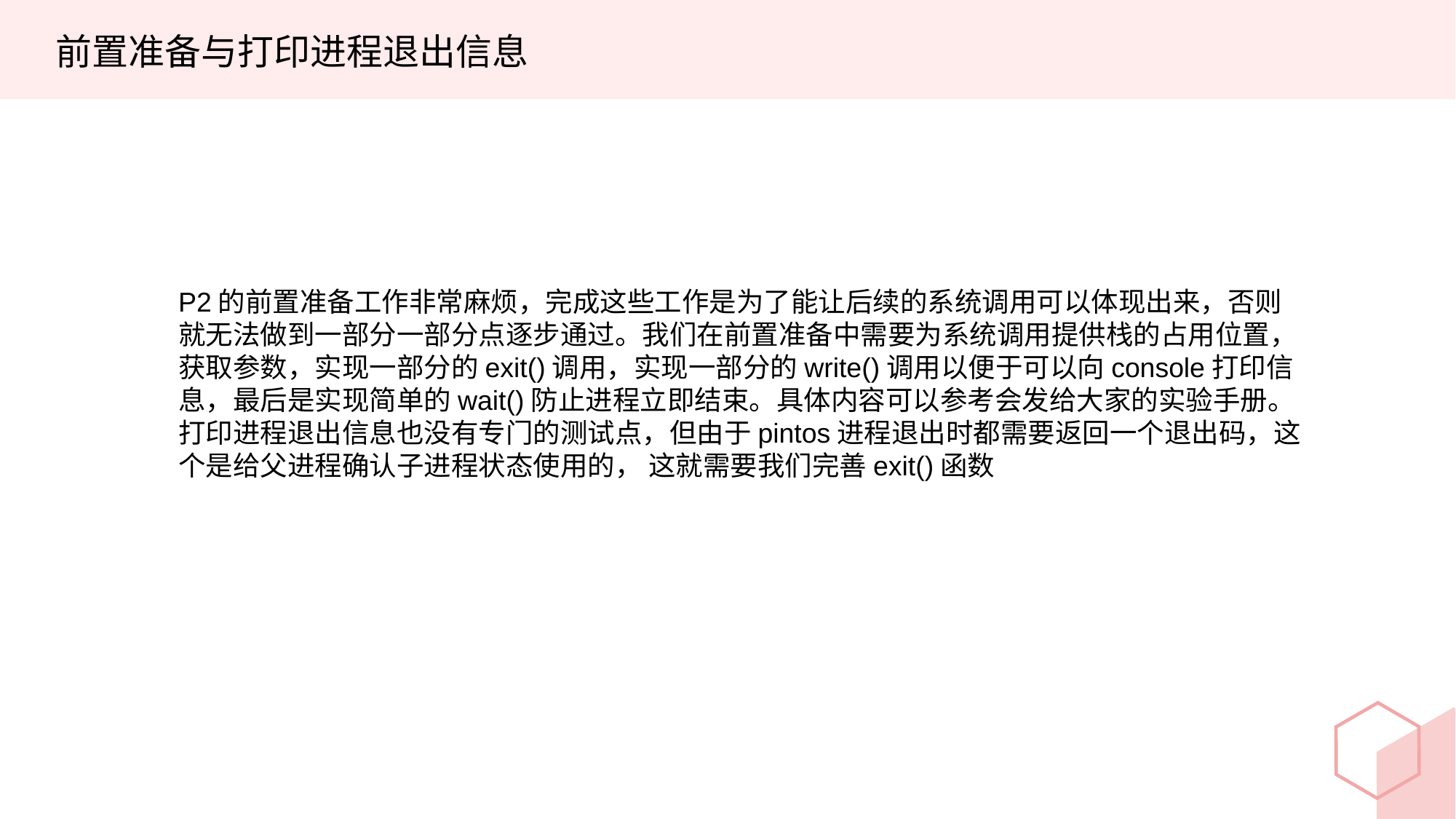

前置准备与打印进程退出信息
P2的前置准备工作非常麻烦，完成这些工作是为了能让后续的系统调用可以体现出来，否则就无法做到一部分一部分点逐步通过。我们在前置准备中需要为系统调用提供栈的占用位置，获取参数，实现一部分的exit()调用，实现一部分的write()调用以便于可以向console打印信息，最后是实现简单的wait()防止进程立即结束。具体内容可以参考会发给大家的实验手册。
打印进程退出信息也没有专门的测试点，但由于pintos进程退出时都需要返回一个退出码，这个是给父进程确认子进程状态使用的， 这就需要我们完善exit()函数